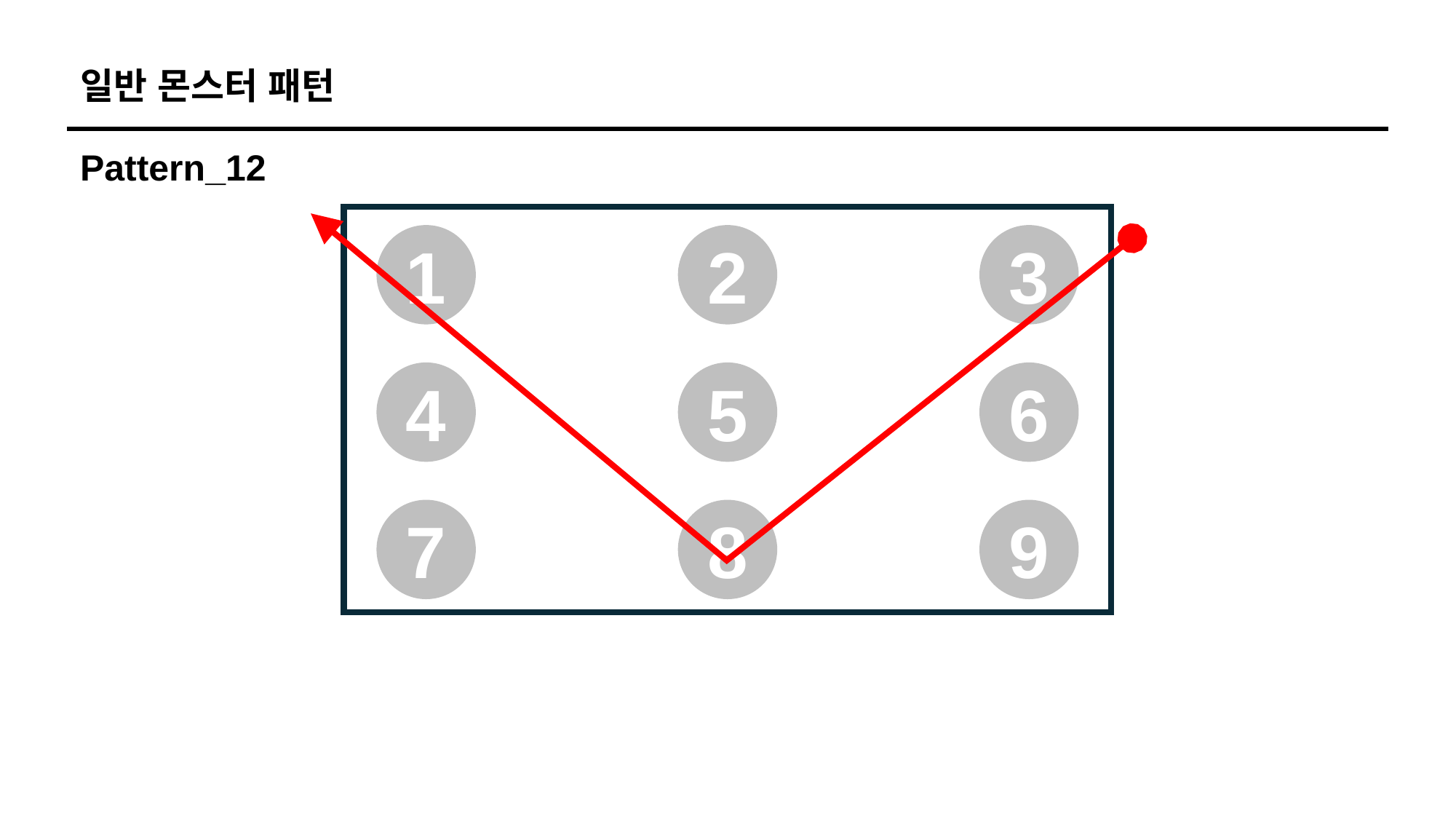

일반 몬스터 패턴
Pattern_12

1
2
3
4
5
6
7
8
9